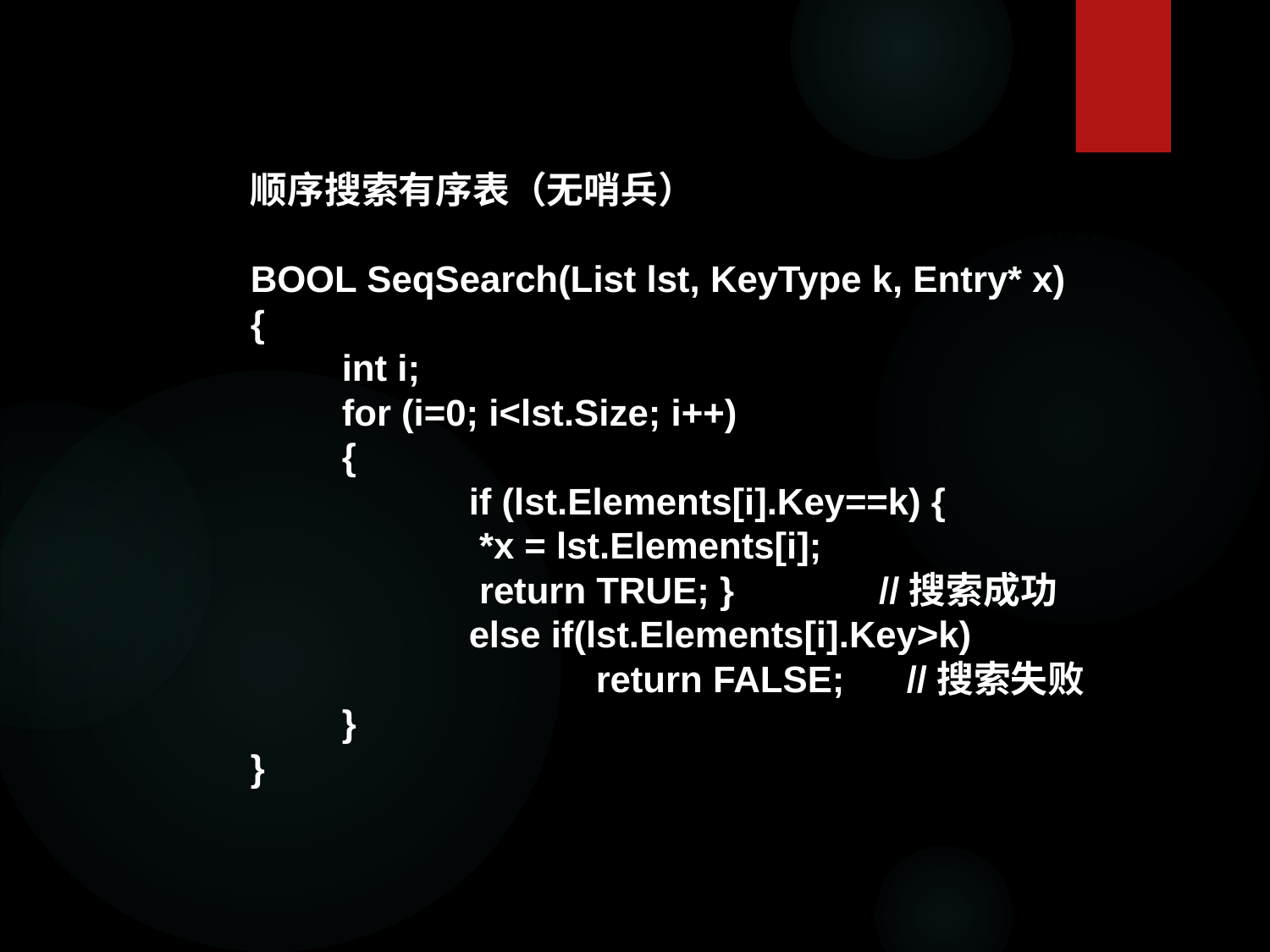

顺序搜索有序表（无哨兵）

BOOL SeqSearch(List lst, KeyType k, Entry* x)
{
	int i;
	for (i=0; i<lst.Size; i++)
	{
		if (lst.Elements[i].Key==k) {
    		 *x = lst.Elements[i];
 		 return TRUE; }              //搜索成功
		else if(lst.Elements[i].Key>k)
			return FALSE;      //搜索失败
     	}
}
（21，25，28，33，36，45）